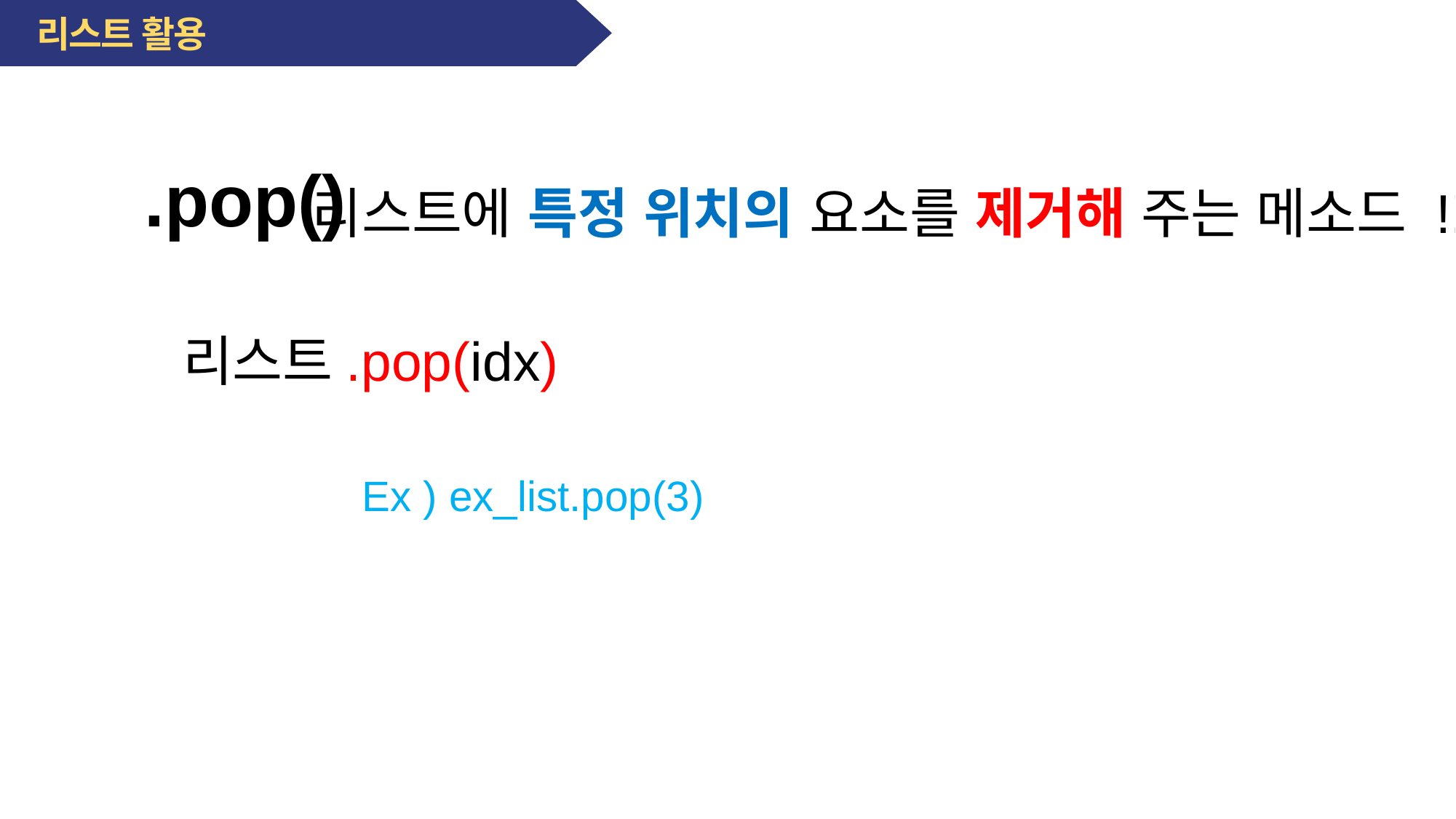

리스트 활용
.pop()
리스트에 특정 위치의 요소를 제거해 주는 메소드 !!
리스트.pop(idx)
Ex ) ex_list.pop(3)